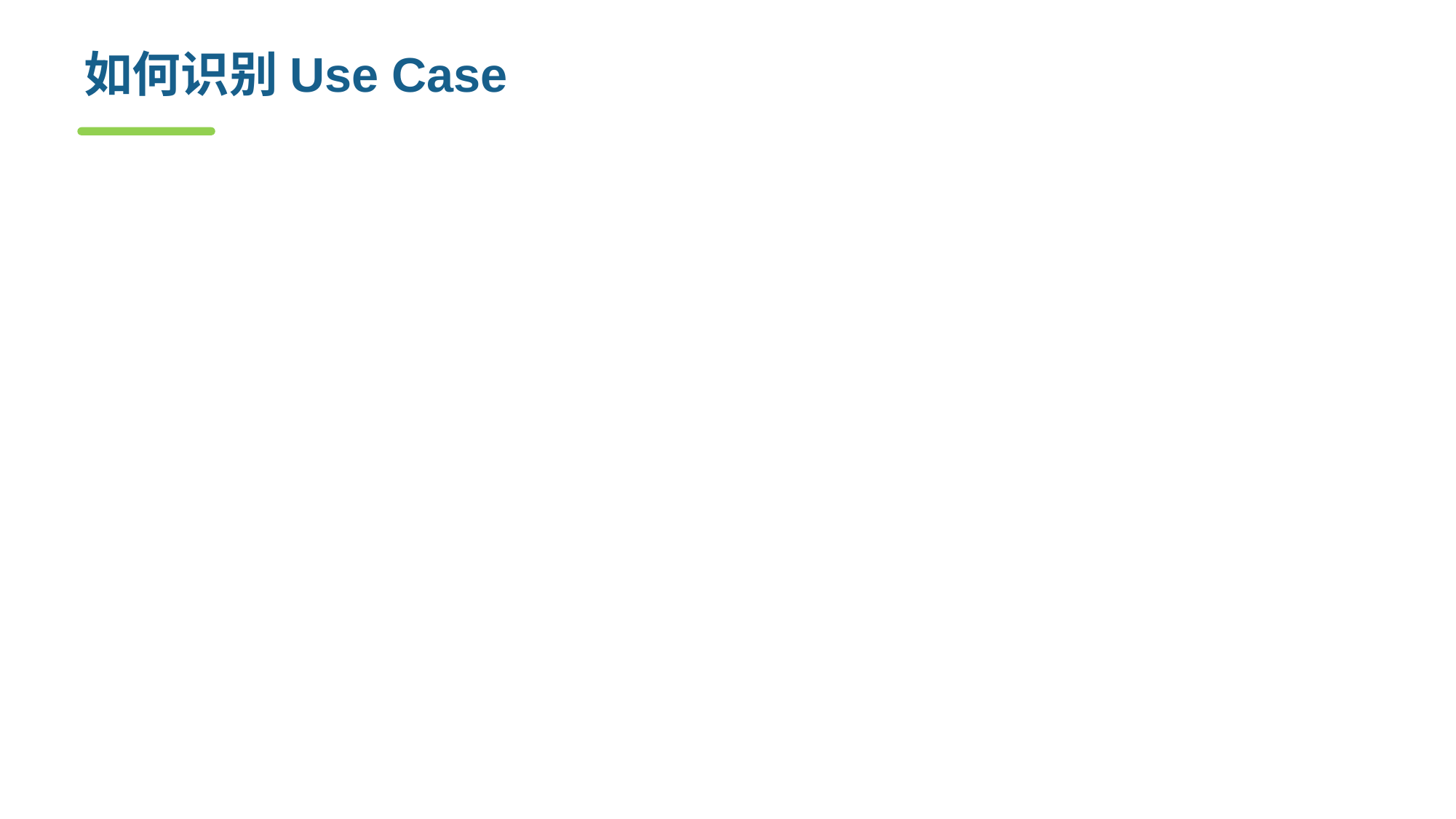

# 如何识别Use Case
每个actor的目标和需求是什么?
actor希望系统提供什么功能？
actor 将创建、存取、修改和删除数据吗？
actor是否要告诉系统外界的事件？
actor 需要被告知系统中的发生事件吗?
59